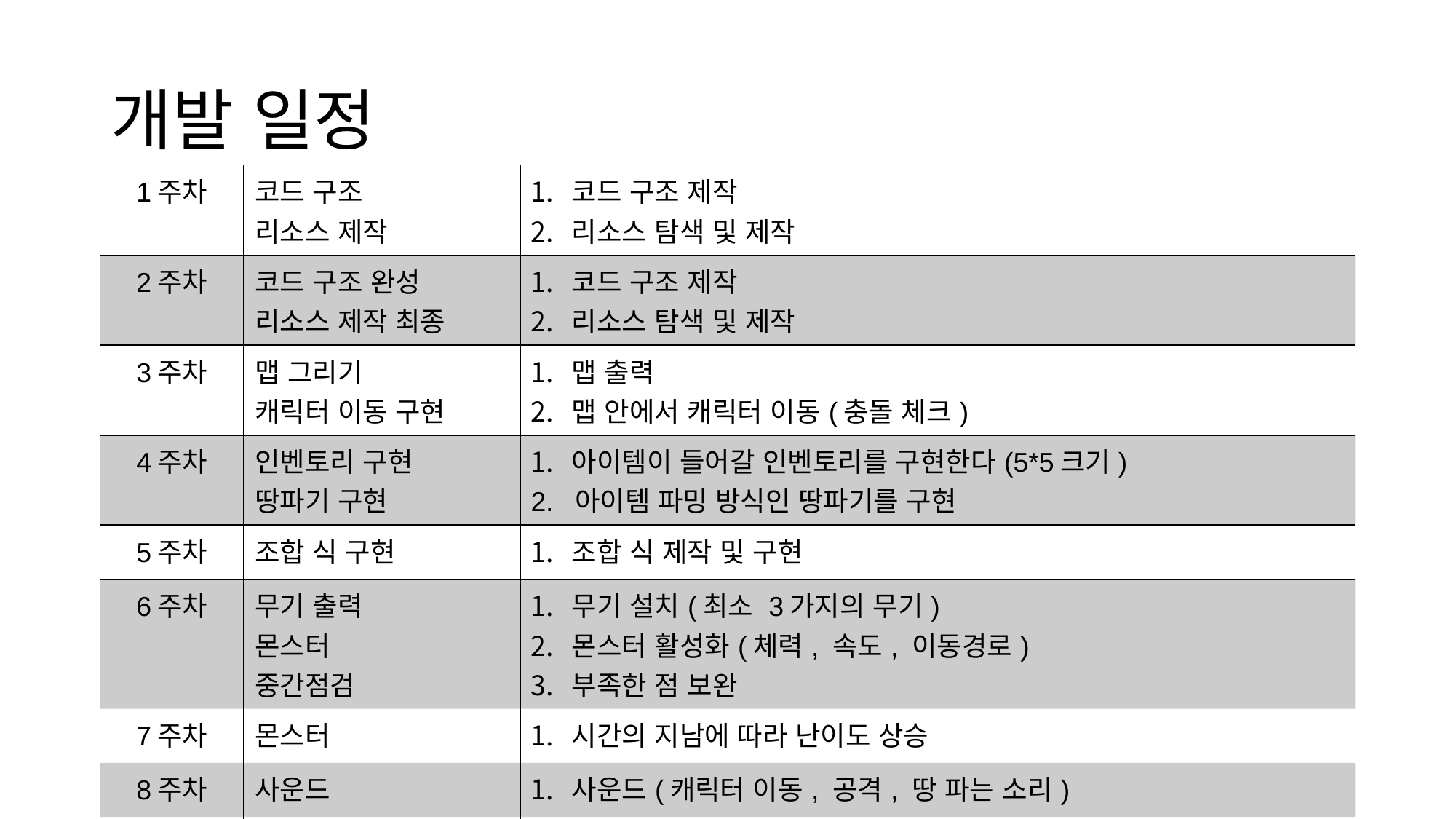

# 개발 일정
| 1주차 | 코드 구조 리소스 제작 | 코드 구조 제작 리소스 탐색 및 제작 |
| --- | --- | --- |
| 2주차 | 코드 구조 완성 리소스 제작 최종 | 코드 구조 제작 리소스 탐색 및 제작 |
| 3주차 | 맵 그리기 캐릭터 이동 구현 | 맵 출력 맵 안에서 캐릭터 이동(충돌 체크) |
| 4주차 | 인벤토리 구현 땅파기 구현 | 아이템이 들어갈 인벤토리를 구현한다(5\*5크기) 2. 아이템 파밍 방식인 땅파기를 구현 |
| 5주차 | 조합 식 구현 | 조합 식 제작 및 구현 |
| 6주차 | 무기 출력 몬스터 중간점검 | 무기 설치(최소 3가지의 무기) 몬스터 활성화(체력, 속도, 이동경로) 부족한 점 보완 |
| 7주차 | 몬스터 | 시간의 지남에 따라 난이도 상승 |
| 8주차 | 사운드 | 사운드(캐릭터 이동, 공격, 땅 파는 소리) |
| 9주차 | 시작메뉴 및 종료 밸런스 조절 | 종료 시 총 플레이 타임 출력 밸런스 조절 |